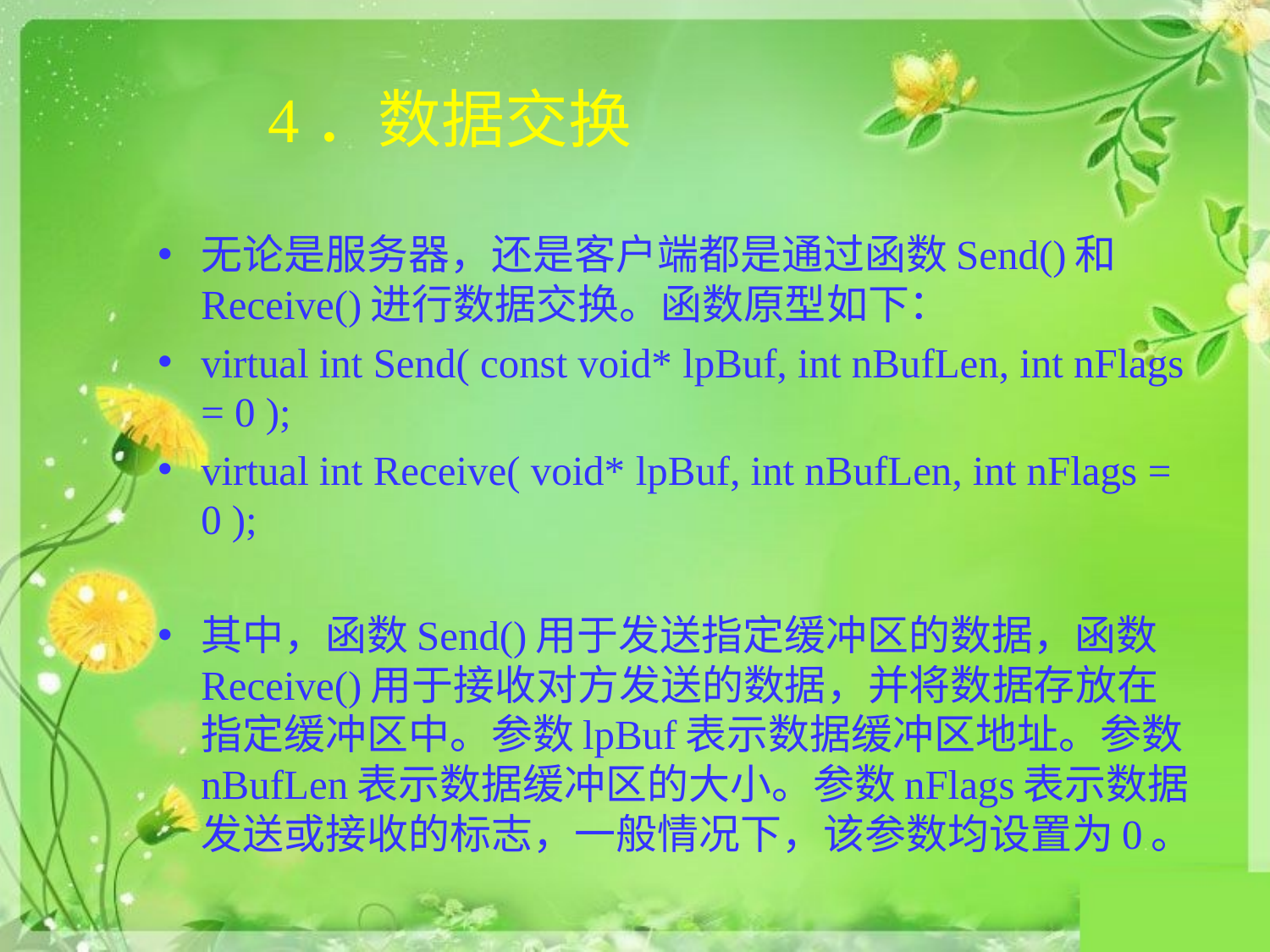

# 4．数据交换
无论是服务器，还是客户端都是通过函数Send()和Receive()进行数据交换。函数原型如下：
virtual int Send( const void* lpBuf, int nBufLen, int nFlags = 0 );
virtual int Receive( void* lpBuf, int nBufLen, int nFlags = 0 );

其中，函数Send()用于发送指定缓冲区的数据，函数Receive()用于接收对方发送的数据，并将数据存放在指定缓冲区中。参数lpBuf表示数据缓冲区地址。参数nBufLen表示数据缓冲区的大小。参数nFlags表示数据发送或接收的标志，一般情况下，该参数均设置为0。